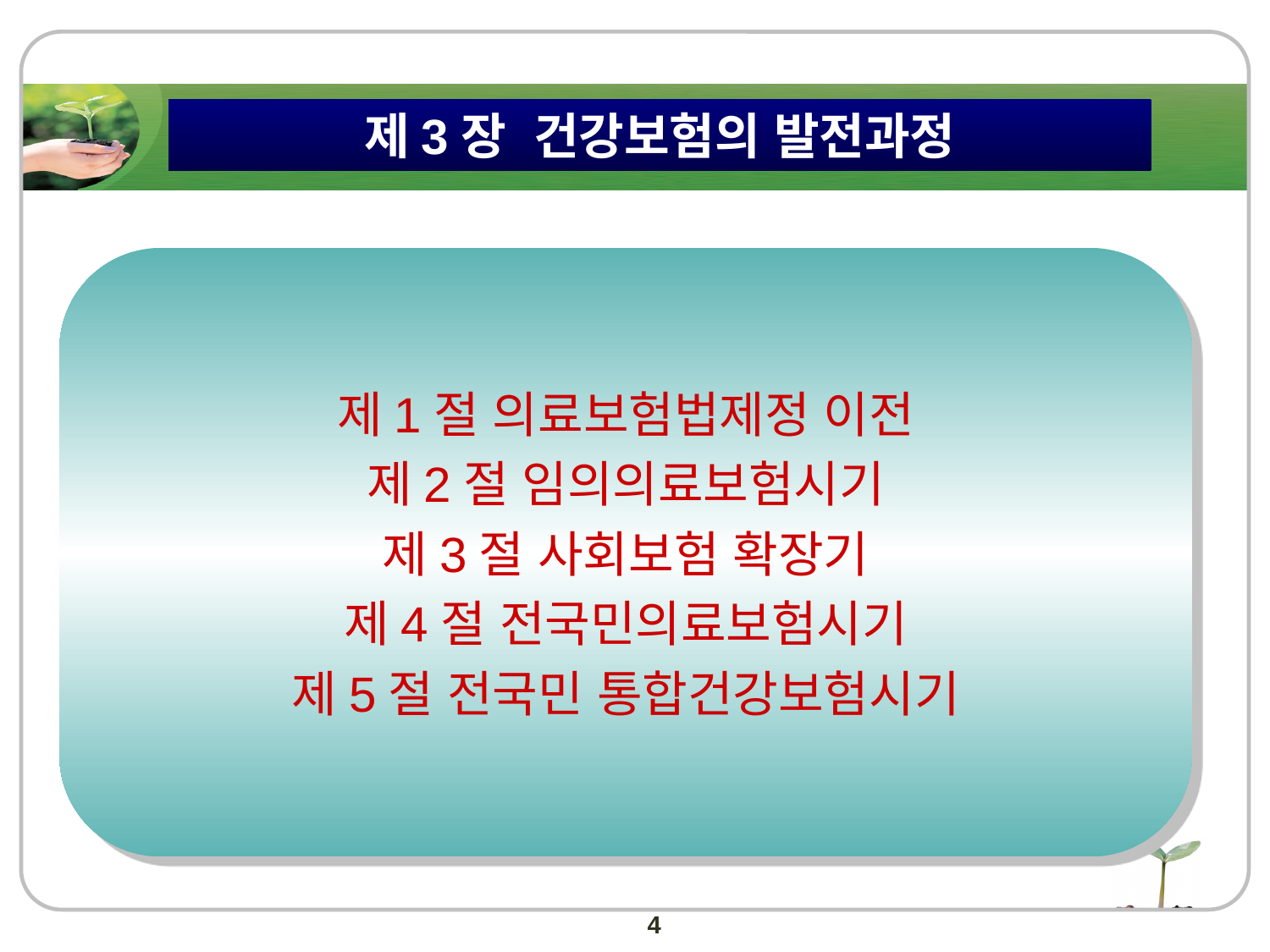

제3장  건강보험의 발전과정
제1절 의료보험법제정 이전
제2절 임의의료보험시기
제3절 사회보험 확장기
제4절 전국민의료보험시기
제5절 전국민 통합건강보험시기
4